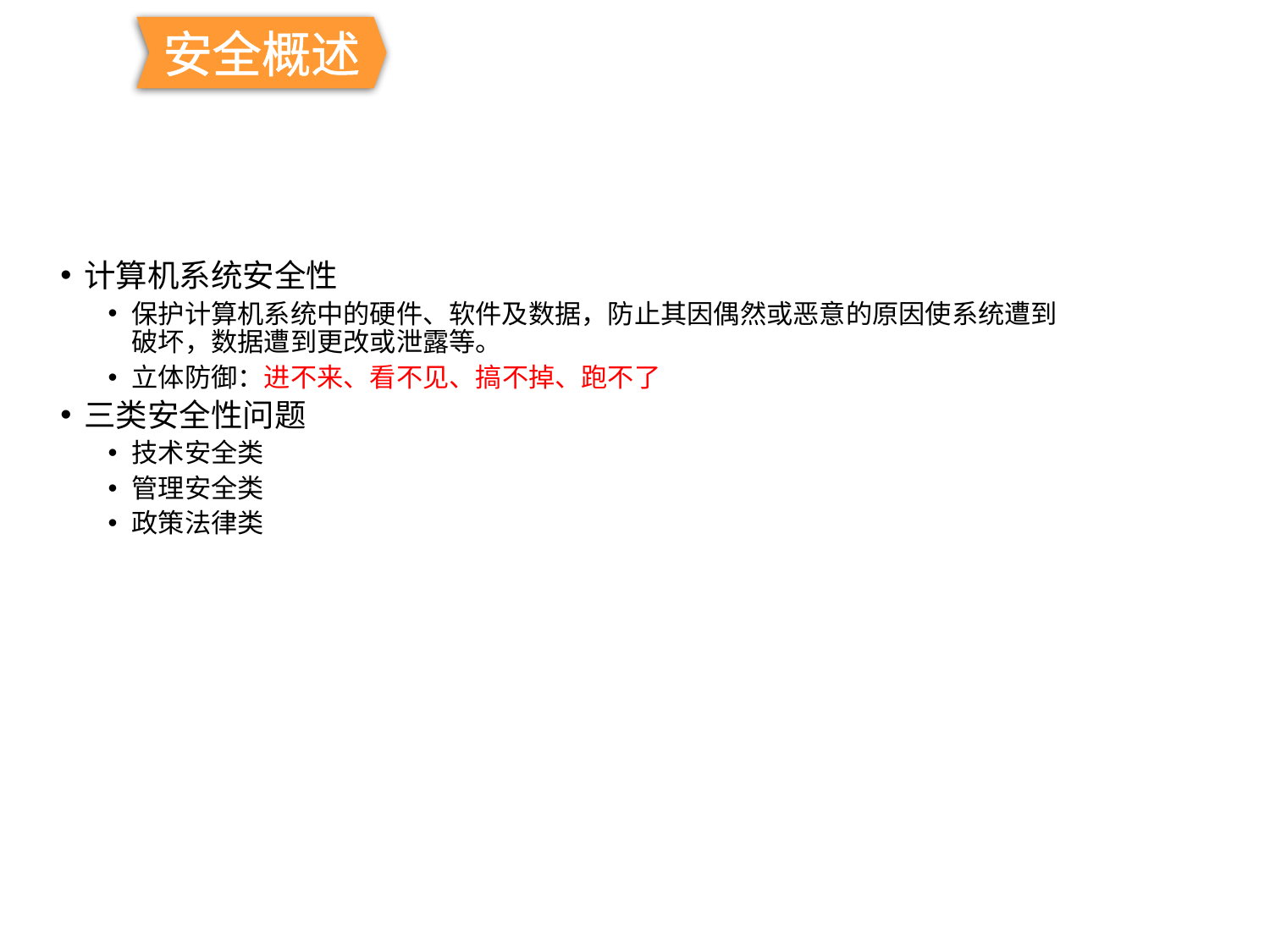

安全概述

计算机系统安全性
保护计算机系统中的硬件、软件及数据，防止其因偶然或恶意的原因使系统遭到破坏，数据遭到更改或泄露等。
立体防御：进不来、看不见、搞不掉、跑不了
三类安全性问题
技术安全类
管理安全类
政策法律类